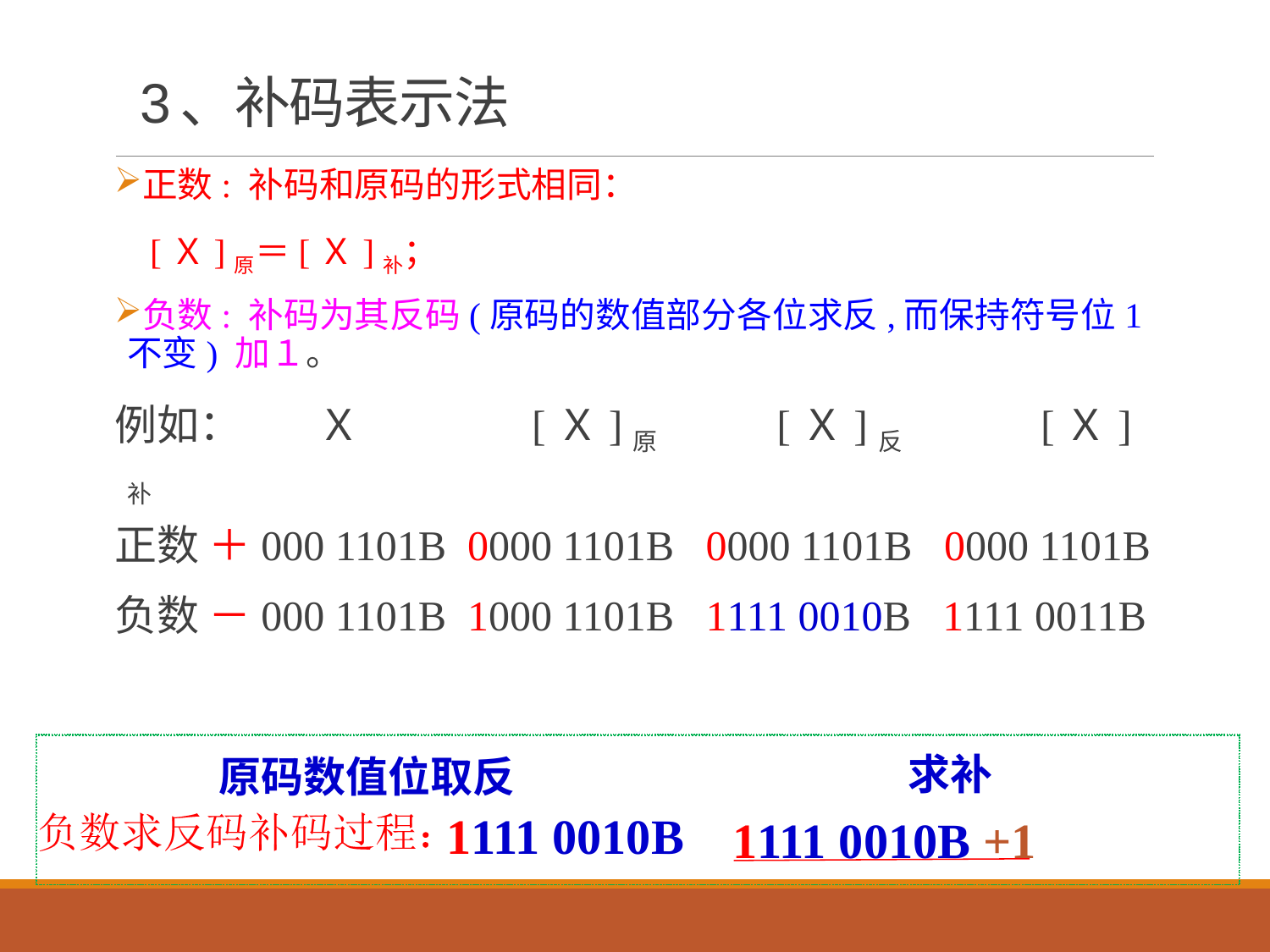

# 3、补码表示法
正数: 补码和原码的形式相同：
    [Ｘ]原＝[Ｘ]补；
负数: 补码为其反码(原码的数值部分各位求反,而保持符号位1不变) 加１。
例如：        Ｘ                 [Ｘ]原　       [Ｘ]反　         [Ｘ]补
正数 ＋000 1101B  0000 1101B   0000 1101B   0000 1101B
负数 －000 1101B  1000 1101B   1111 0010B   1111 0011B
求补

原码数值位取反
1111 0010B
1111 0010B +1